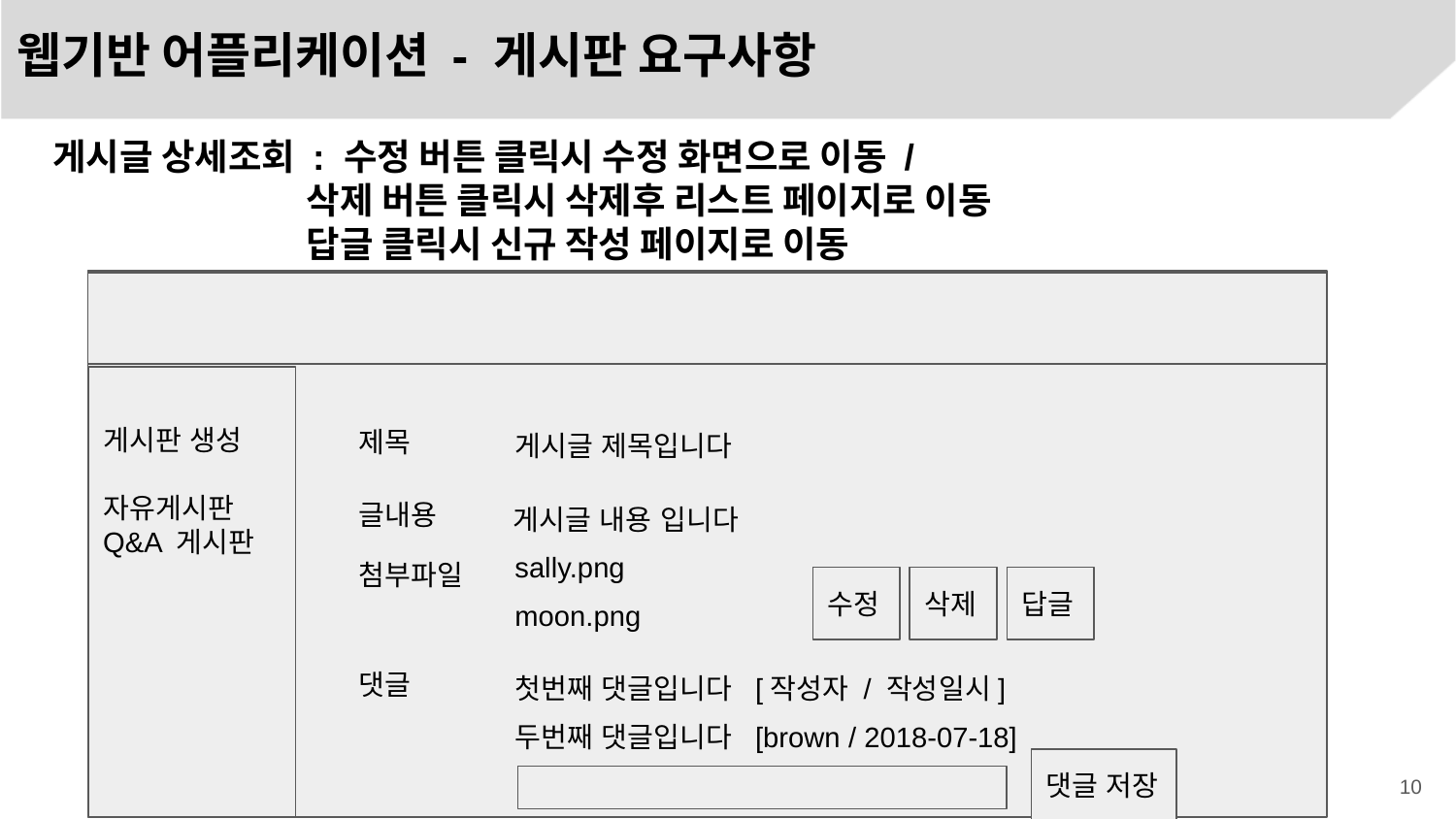

# 웹기반 어플리케이션 - 게시판 요구사항
게시글 상세조회 : 수정 버튼 클릭시 수정 화면으로 이동 /
            삭제 버튼 클릭시 삭제후 리스트 페이지로 이동
            답글 클릭시 신규 작성 페이지로 이동

게시판 생성

자유게시판
Q&A 게시판

제목
게시글 제목입니다
글내용
게시글 내용 입니다
sally.png
첨부파일
수정
삭제
답글
moon.png
댓글
첫번째 댓글입니다  [작성자 / 작성일시]
두번째 댓글입니다  [brown / 2018-07-18]
댓글 저장
10